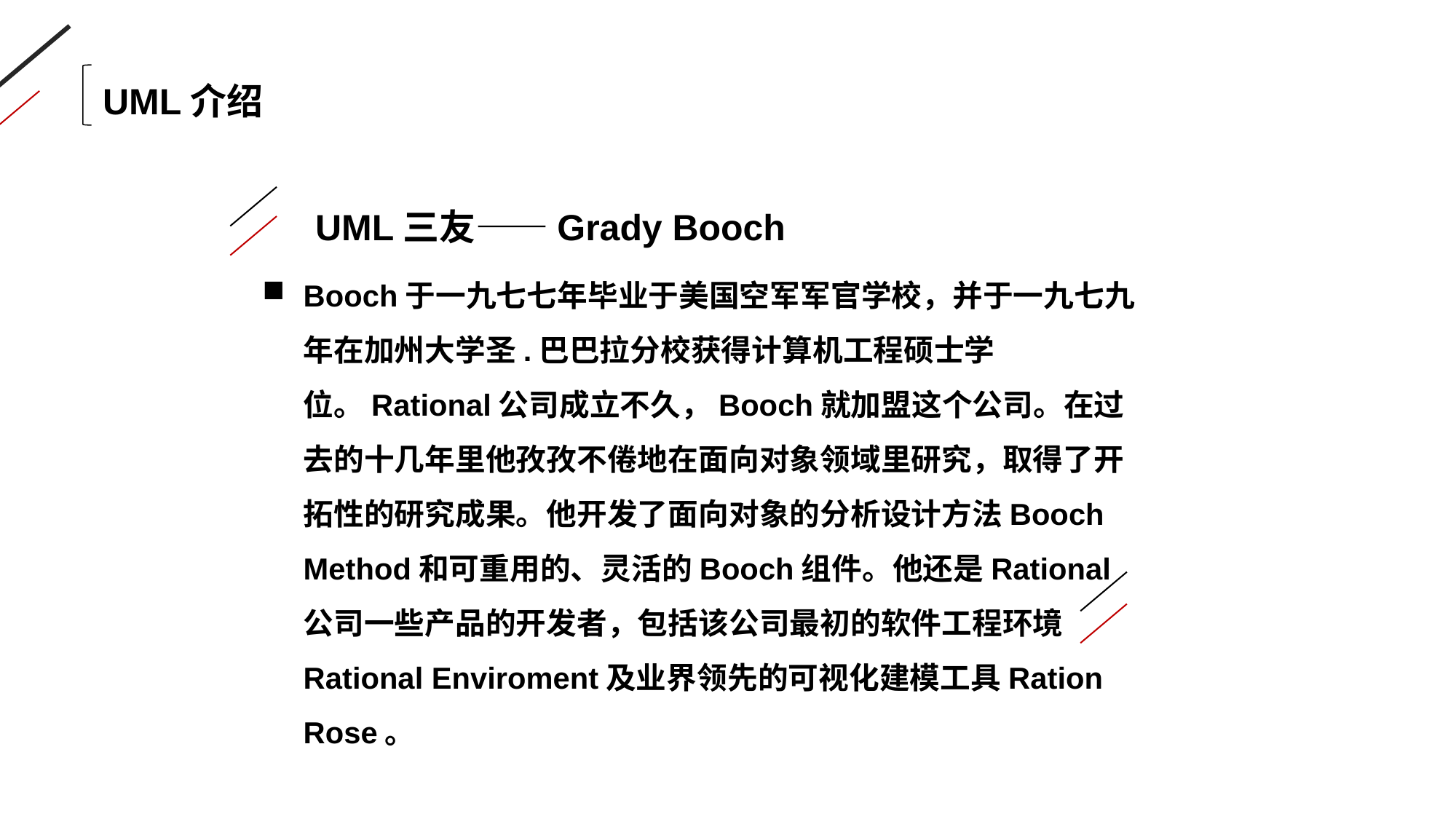

UML介绍
UML三友——Grady Booch

Booch于一九七七年毕业于美国空军军官学校，并于一九七九年在加州大学圣.巴巴拉分校获得计算机工程硕士学位。Rational公司成立不久，Booch就加盟这个公司。在过去的十几年里他孜孜不倦地在面向对象领域里研究，取得了开拓性的研究成果。他开发了面向对象的分析设计方法Booch Method和可重用的、灵活的Booch组件。他还是Rational公司一些产品的开发者，包括该公司最初的软件工程环境Rational Enviroment及业界领先的可视化建模工具Ration Rose。